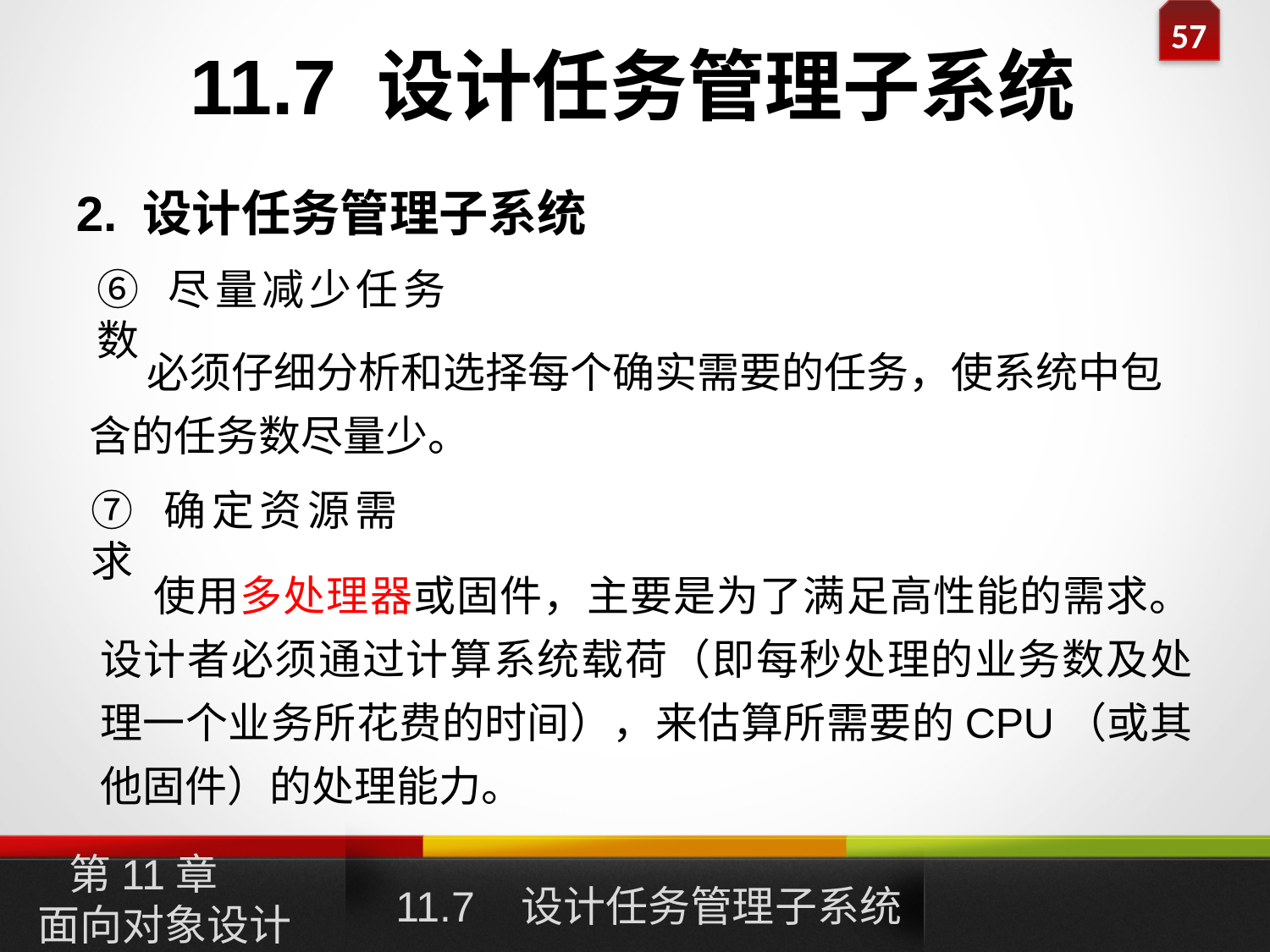

# 11.7 设计任务管理子系统
2. 设计任务管理子系统
⑥ 尽量减少任务数
     必须仔细分析和选择每个确实需要的任务，使系统中包含的任务数尽量少。
⑦ 确定资源需求
    使用多处理器或固件，主要是为了满足高性能的需求。设计者必须通过计算系统载荷（即每秒处理的业务数及处理一个业务所花费的时间），来估算所需要的CPU（或其他固件）的处理能力。
11.7   设计任务管理子系统